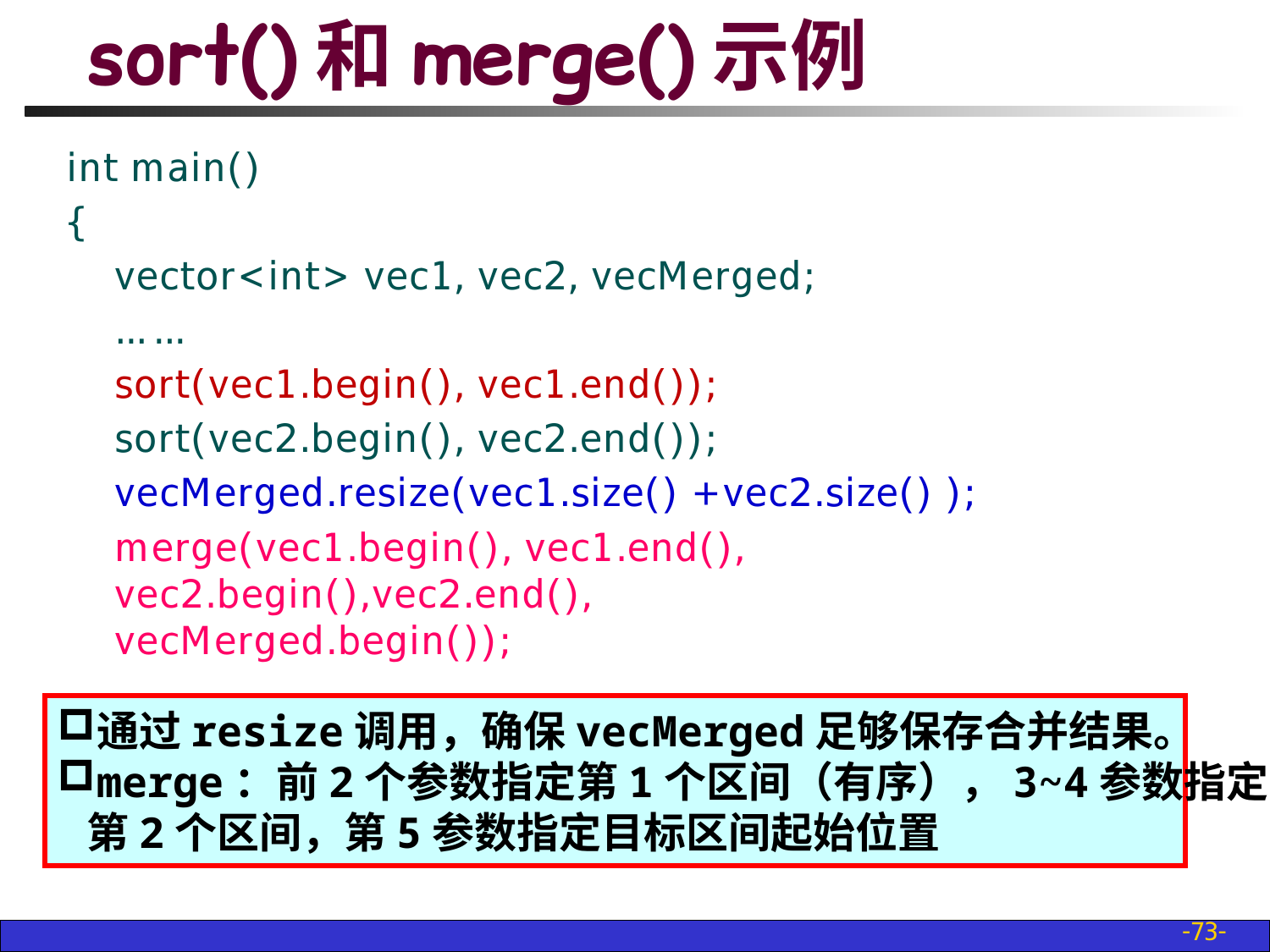

# sort()和merge()示例
int main()
{
	vector<int> vec1, vec2, vecMerged;
	……
	sort(vec1.begin(), vec1.end());
	sort(vec2.begin(), vec2.end());
	vecMerged.resize(vec1.size() +vec2.size() );
	merge(vec1.begin(), vec1.end(), 			vec2.begin(),vec2.end(), 			vecMerged.begin());
通过resize调用，确保vecMerged足够保存合并结果。
merge：前2个参数指定第1个区间（有序），3~4参数指定
  第2个区间，第5参数指定目标区间起始位置
-73-